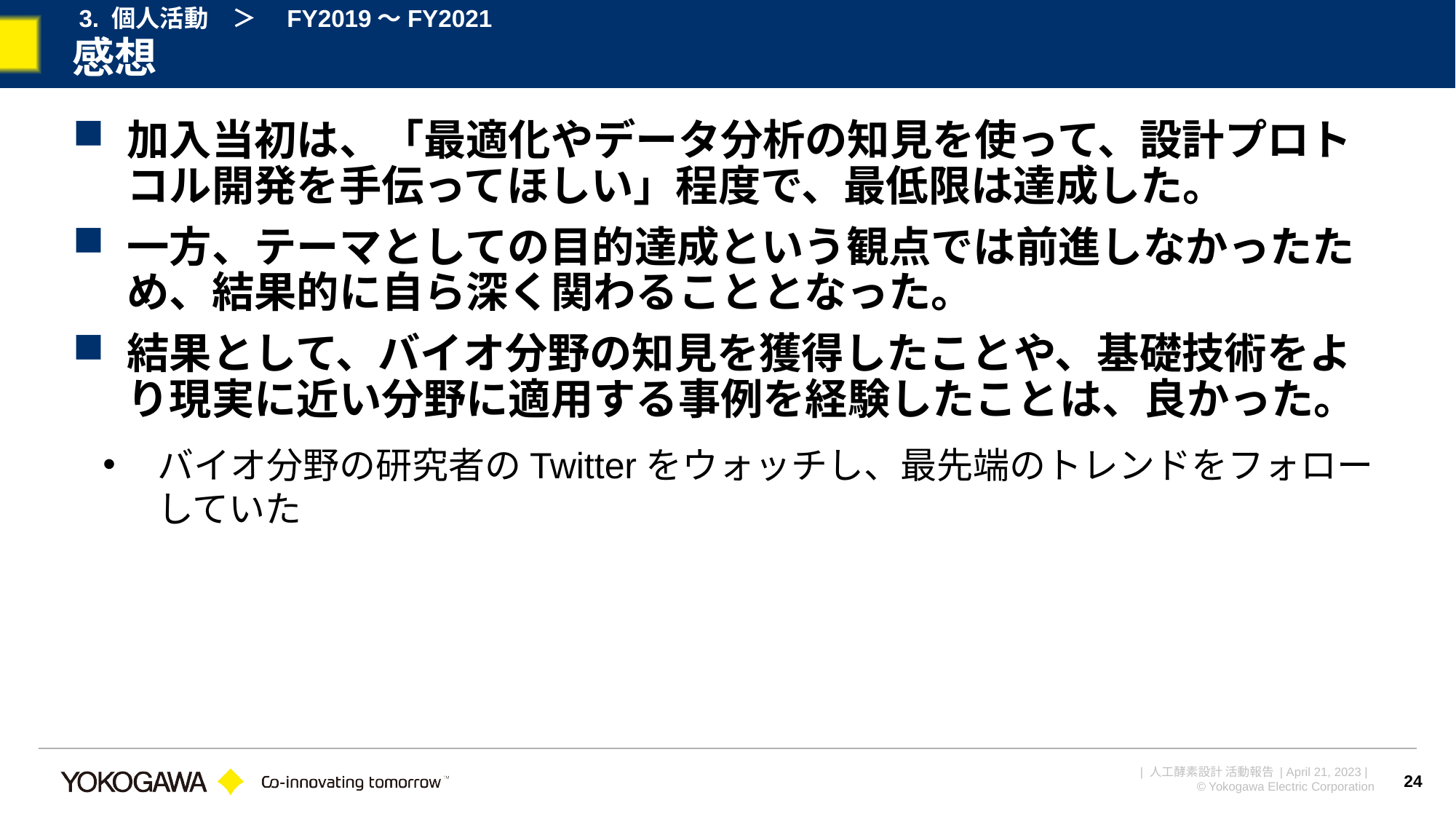

3. 個人活動　＞　FY2019～FY2021
# 感想
加入当初は、「最適化やデータ分析の知見を使って、設計プロトコル開発を手伝ってほしい」程度で、最低限は達成した。
一方、テーマとしての目的達成という観点では前進しなかったため、結果的に自ら深く関わることとなった。
結果として、バイオ分野の知見を獲得したことや、基礎技術をより現実に近い分野に適用する事例を経験したことは、良かった。
バイオ分野の研究者のTwitterをウォッチし、最先端のトレンドをフォローしていた
24